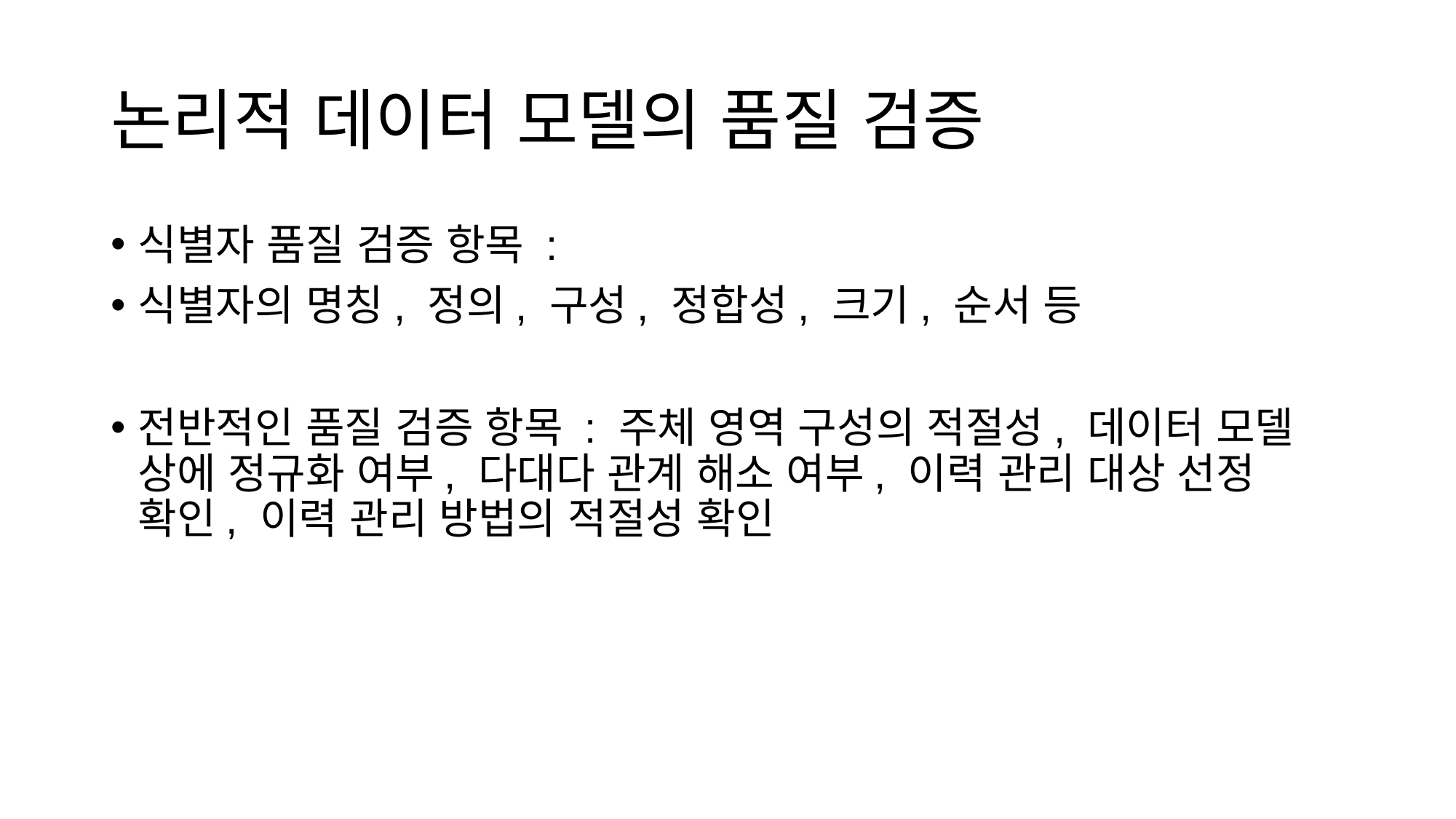

# 논리적 데이터 모델의 품질 검증
식별자 품질 검증 항목 :
식별자의 명칭, 정의, 구성, 정합성, 크기, 순서 등

전반적인 품질 검증 항목 : 주체 영역 구성의 적절성, 데이터 모델 상에 정규화 여부, 다대다 관계 해소 여부, 이력 관리 대상 선정 확인, 이력 관리 방법의 적절성 확인